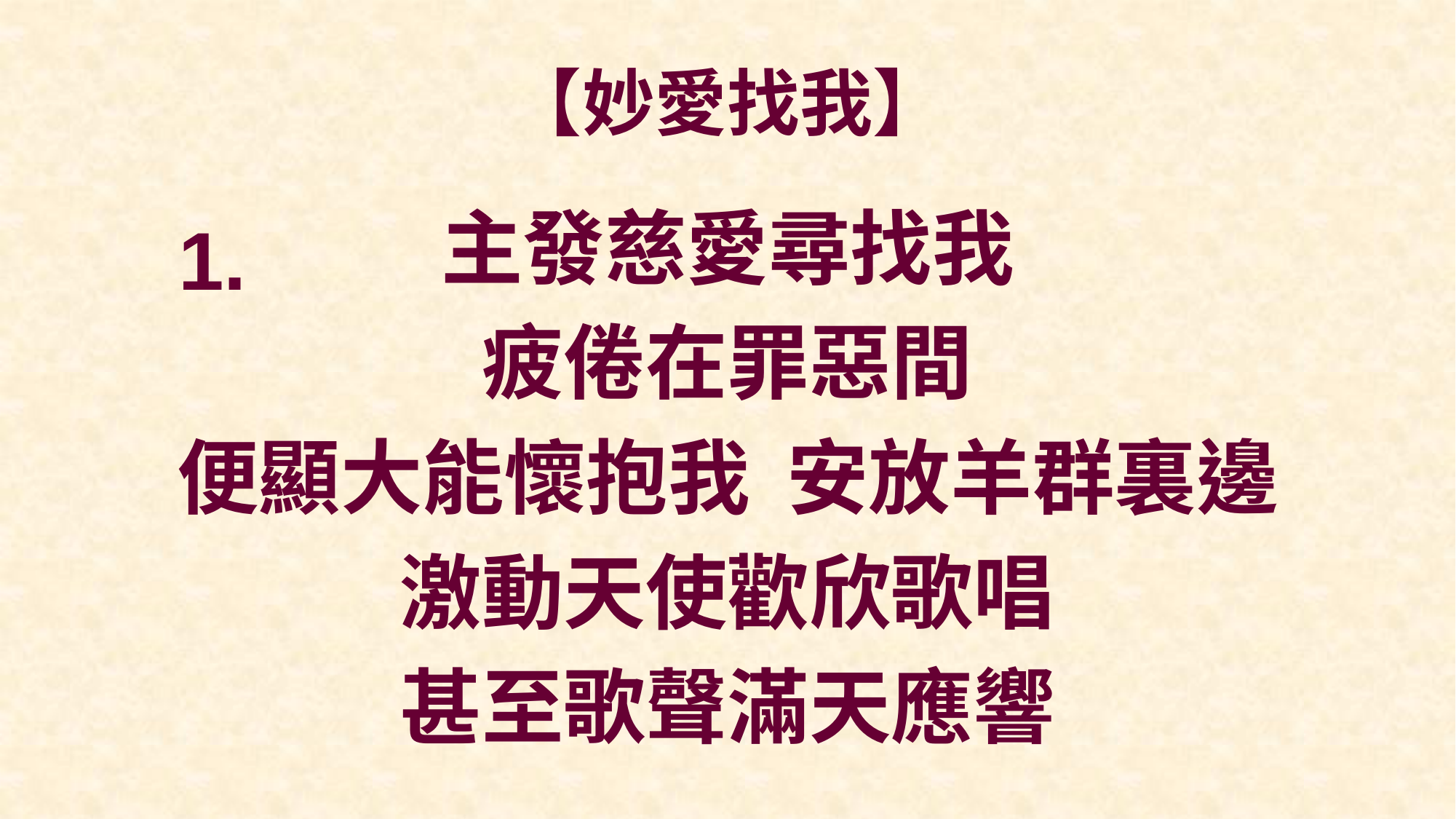

# 【妙愛找我】
主發慈愛尋找我
疲倦在罪惡間
便顯大能懷抱我  安放羊群裏邊
激動天使歡欣歌唱
甚至歌聲滿天應響
1.